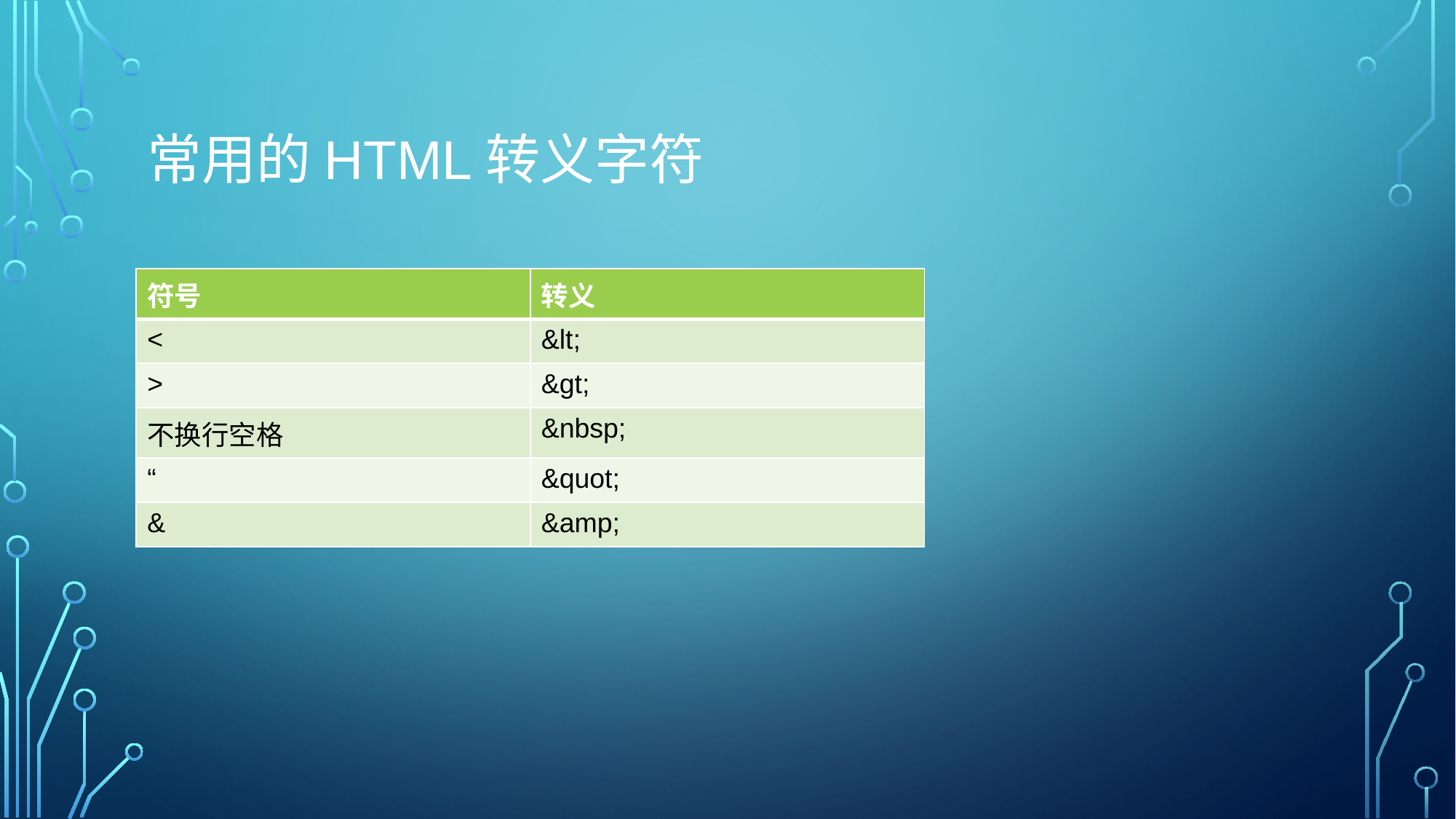

# 常用的HTMl转义字符
| 符号 | 转义 |
| --- | --- |
| < | &lt; |
| > | &gt; |
| 不换行空格 | &nbsp; |
| “ | &quot; |
| & | &amp; |